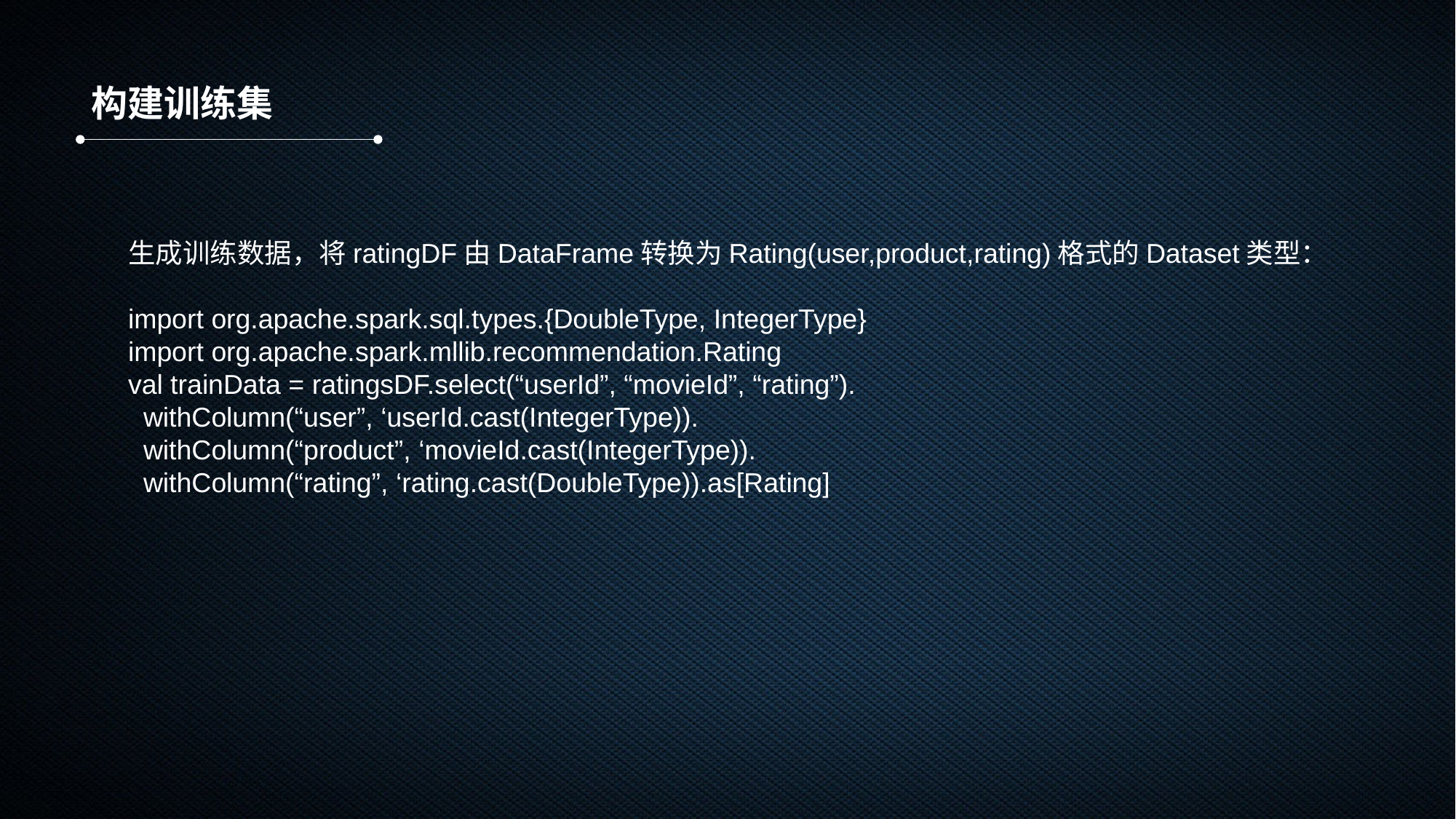

构建训练集
生成训练数据，将ratingDF由DataFrame转换为Rating(user,product,rating)格式的Dataset类型：
import org.apache.spark.sql.types.{DoubleType, IntegerType}
import org.apache.spark.mllib.recommendation.Rating
val trainData = ratingsDF.select(“userId”, “movieId”, “rating”).
  withColumn(“user”, ‘userId.cast(IntegerType)).
  withColumn(“product”, ‘movieId.cast(IntegerType)).
  withColumn(“rating”, ‘rating.cast(DoubleType)).as[Rating]